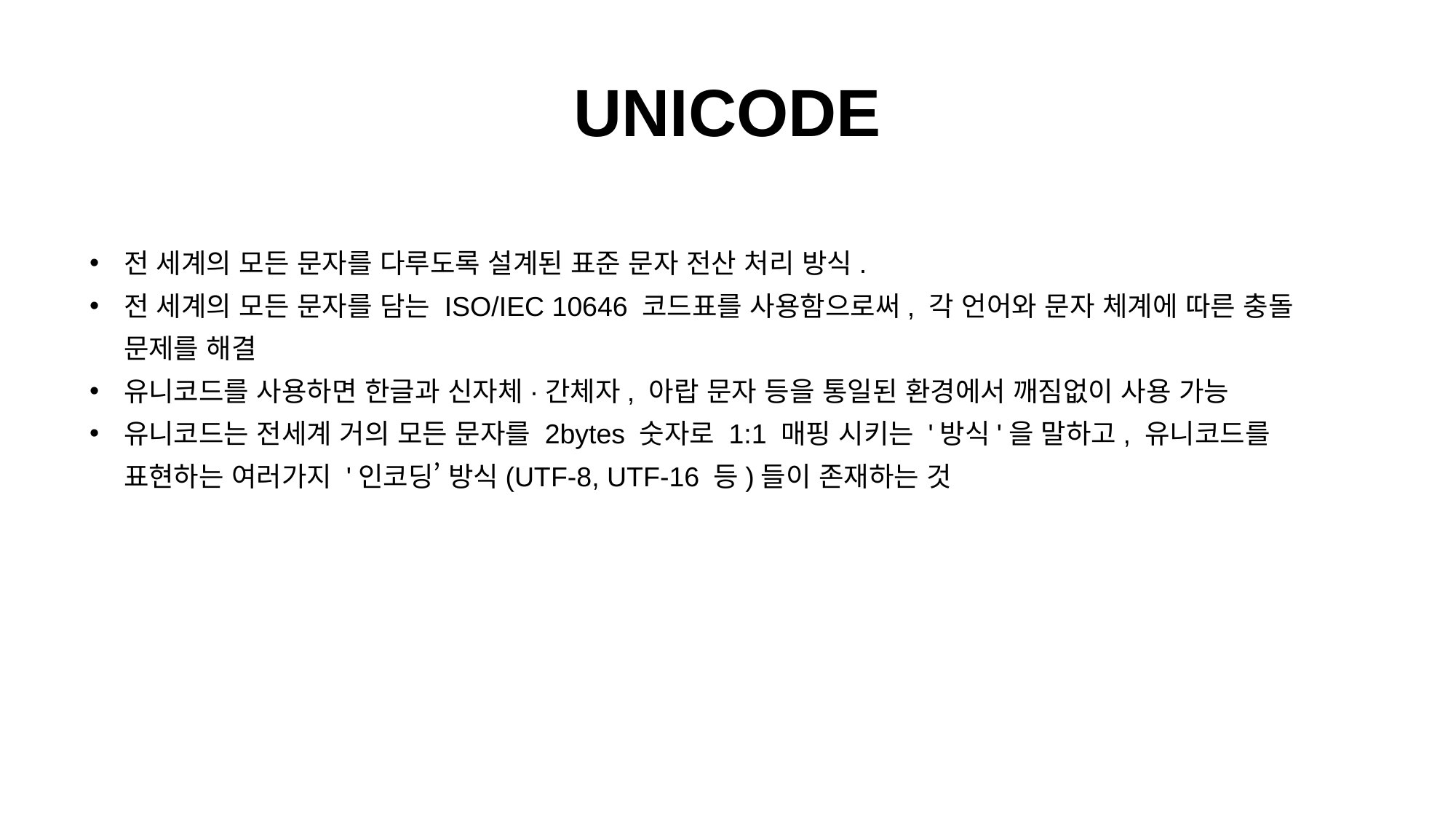

UNICODE
전 세계의 모든 문자를 다루도록 설계된 표준 문자 전산 처리 방식.
전 세계의 모든 문자를 담는 ISO/IEC 10646 코드표를 사용함으로써, 각 언어와 문자 체계에 따른 충돌 문제를 해결
유니코드를 사용하면 한글과 신자체·간체자, 아랍 문자 등을 통일된 환경에서 깨짐없이 사용 가능
유니코드는 전세계 거의 모든 문자를 2bytes 숫자로 1:1 매핑 시키는 '방식'을 말하고, 유니코드를 표현하는 여러가지 '인코딩’ 방식(UTF-8, UTF-16 등)들이 존재하는 것